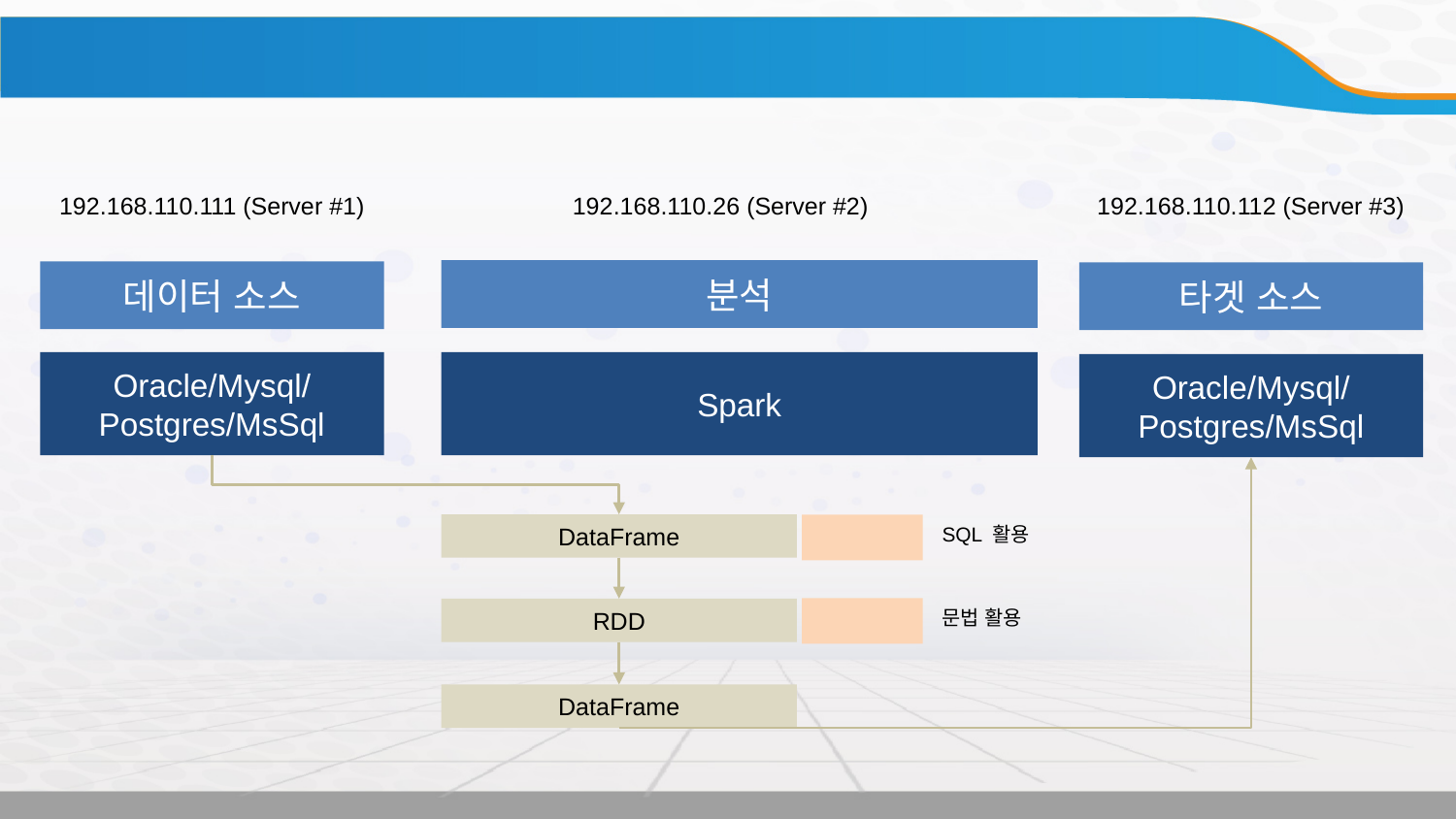

전체 프로세스
192.168.110.112 (Server #3)
192.168.110.26 (Server #2)
192.168.110.111 (Server #1)
분석
데이터 소스
타겟 소스
Oracle/Mysql/
Postgres/MsSql
Spark
Oracle/Mysql/
Postgres/MsSql
DataFrame
SQL 활용

문법 활용

RDD
DataFrame